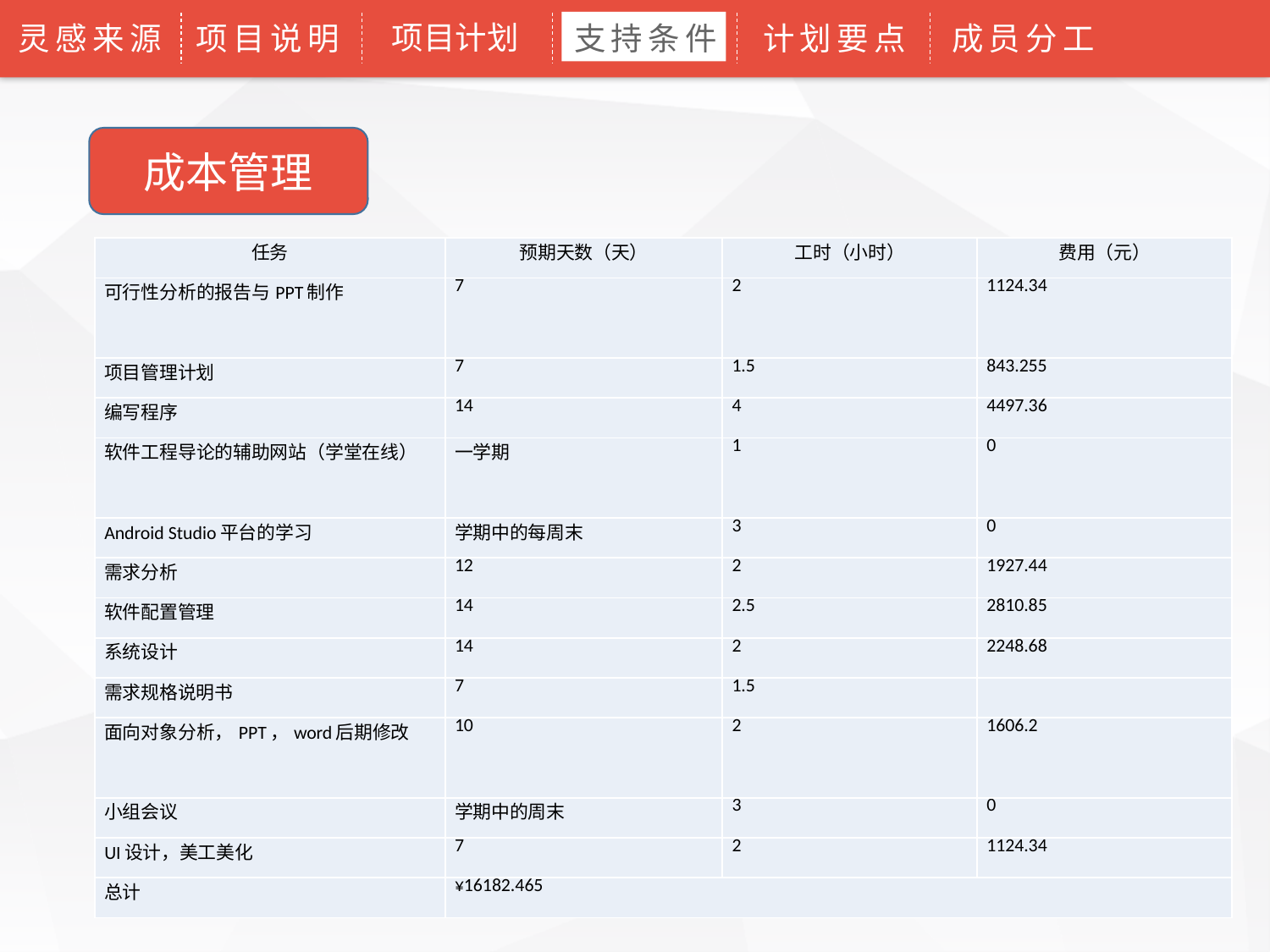

项目计划

灵感来源
项目说明
支持条件
计划要点
成员分工
成本管理
| 任务 | 预期天数（天） | 工时（小时） | 费用（元） |
| --- | --- | --- | --- |
| 可行性分析的报告与PPT制作 | 7 | 2 | 1124.34 |
| 项目管理计划 | 7 | 1.5 | 843.255 |
| 编写程序 | 14 | 4 | 4497.36 |
| 软件工程导论的辅助网站（学堂在线） | 一学期 | 1 | 0 |
| Android Studio平台的学习 | 学期中的每周末 | 3 | 0 |
| 需求分析 | 12 | 2 | 1927.44 |
| 软件配置管理 | 14 | 2.5 | 2810.85 |
| 系统设计 | 14 | 2 | 2248.68 |
| 需求规格说明书 | 7 | 1.5 |  |
| 面向对象分析，PPT，word后期修改 | 10 | 2 | 1606.2 |
| 小组会议 | 学期中的周末 | 3 | 0 |
| UI设计，美工美化 | 7 | 2 | 1124.34 |
| 总计 | ¥16182.465 |  |  |